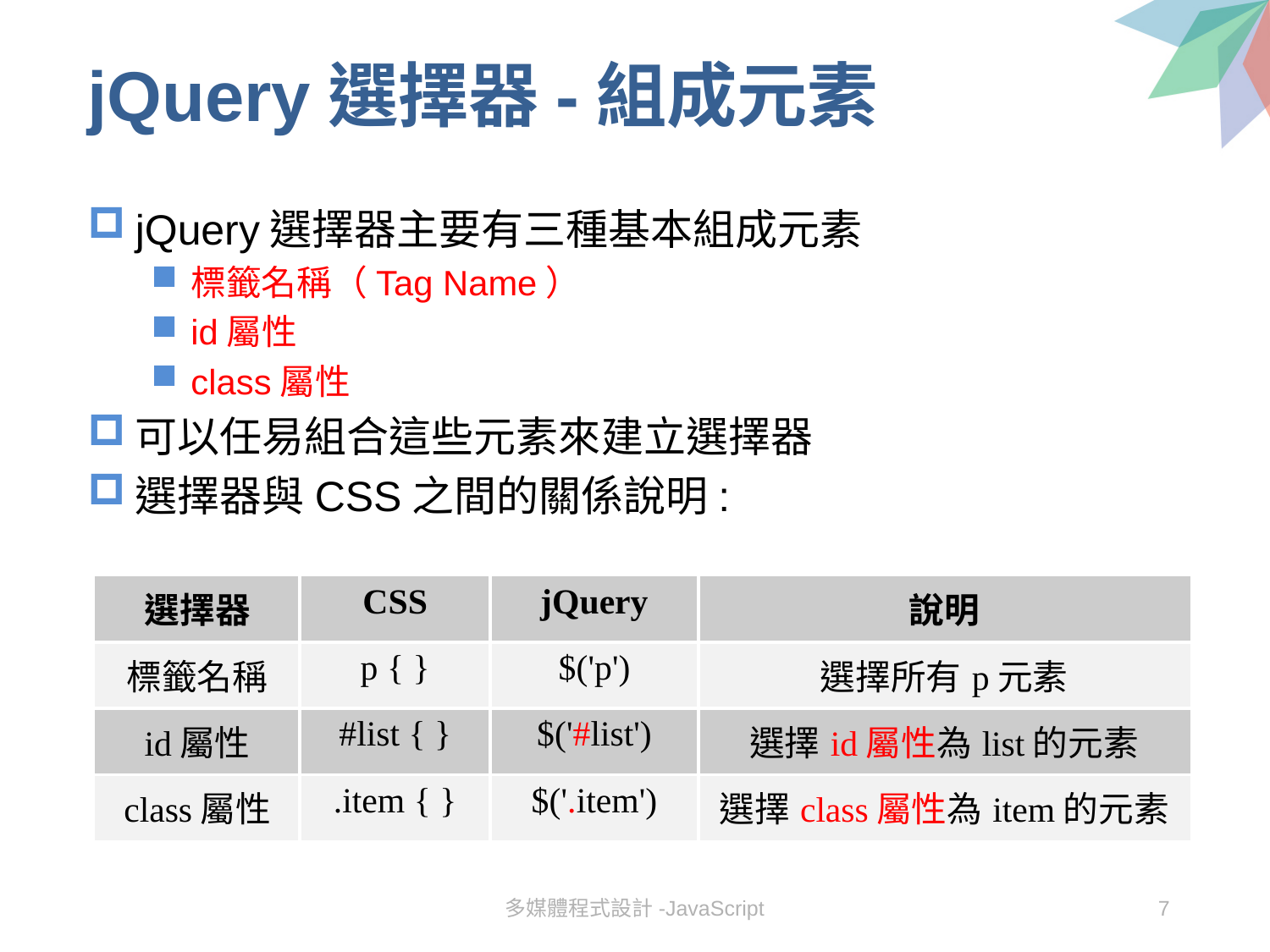

# jQuery選擇器-組成元素
jQuery選擇器主要有三種基本組成元素
標籤名稱（Tag Name）
id屬性
class屬性
可以任易組合這些元素來建立選擇器
選擇器與CSS之間的關係說明:

| 選擇器 | CSS | jQuery | 說明 |
| --- | --- | --- | --- |
| 標籤名稱 | p { } | $('p') | 選擇所有p元素 |
| id屬性 | #list { } | $('#list') | 選擇id屬性為list的元素 |
| class屬性 | .item { } | $('.item') | 選擇class屬性為item的元素 |
多媒體程式設計-JavaScript
7